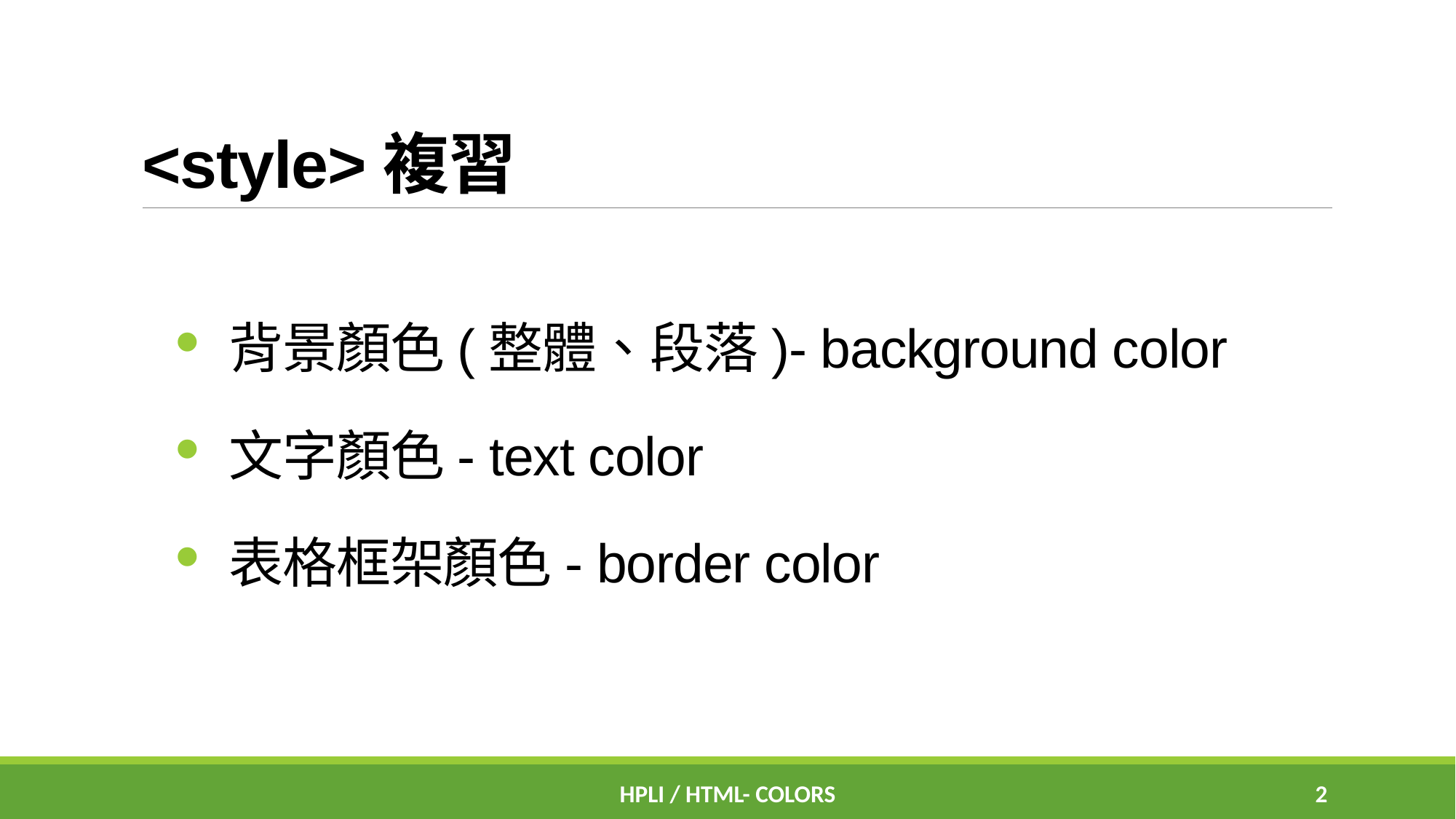

# <style>複習
背景顏色(整體、段落)- background color
文字顏色- text color
表格框架顏色- border color

HPLI / HTML- Colors
2